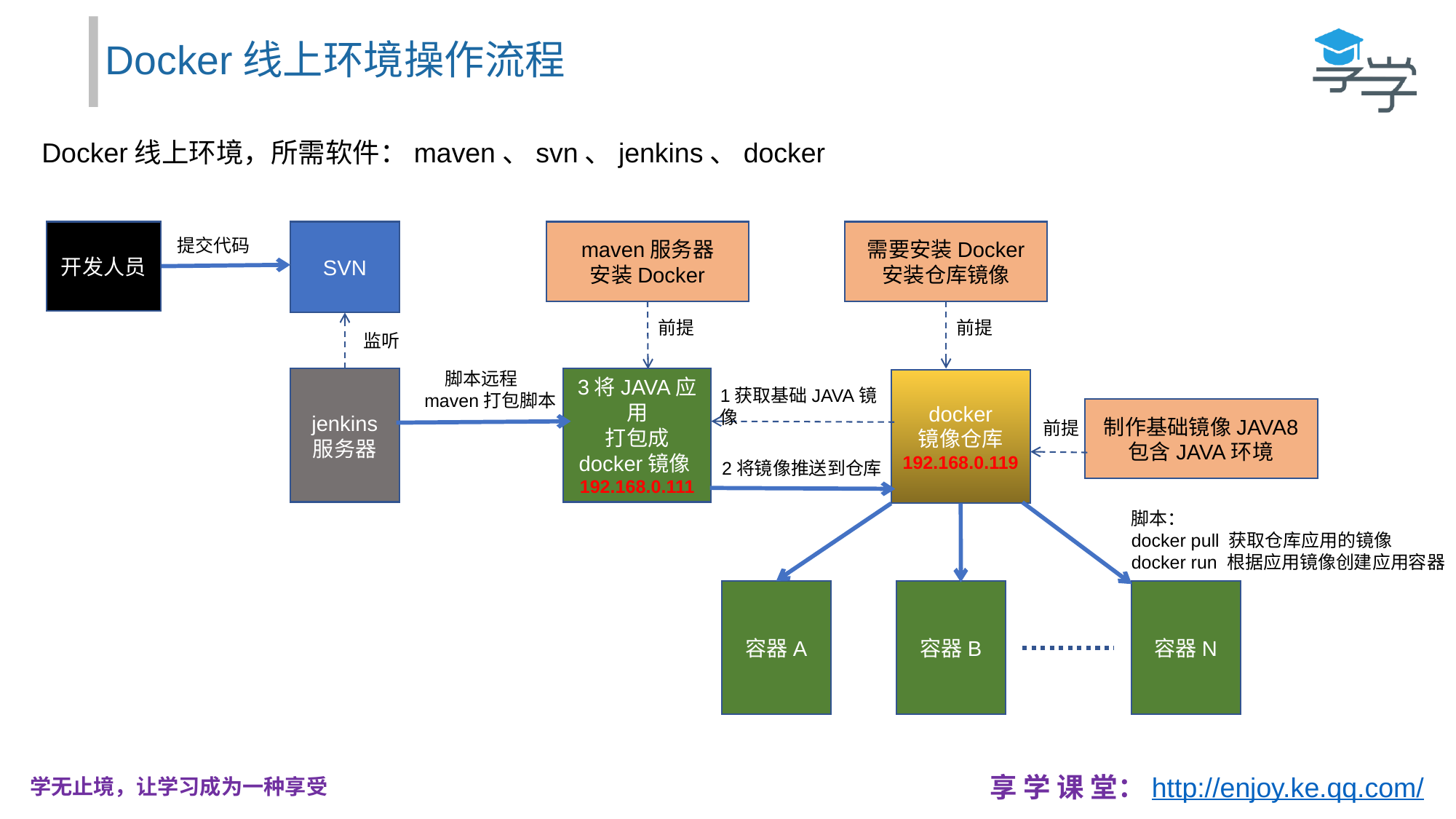

Docker线上环境操作流程
Docker线上环境，所需软件：maven、svn、jenkins、docker
开发人员
SVN
maven服务器
安装Docker
需要安装Docker
安装仓库镜像
提交代码
前提
前提
监听
    脚本远程
maven打包脚本
jenkins
服务器
3将JAVA应用
打包成
docker镜像192.168.0.111
docker
镜像仓库
192.168.0.119
1获取基础JAVA镜像
制作基础镜像JAVA8
包含JAVA环境
前提
2将镜像推送到仓库
脚本：
docker pull 获取仓库应用的镜像
docker run 根据应用镜像创建应用容器
容器A
容器B
容器N